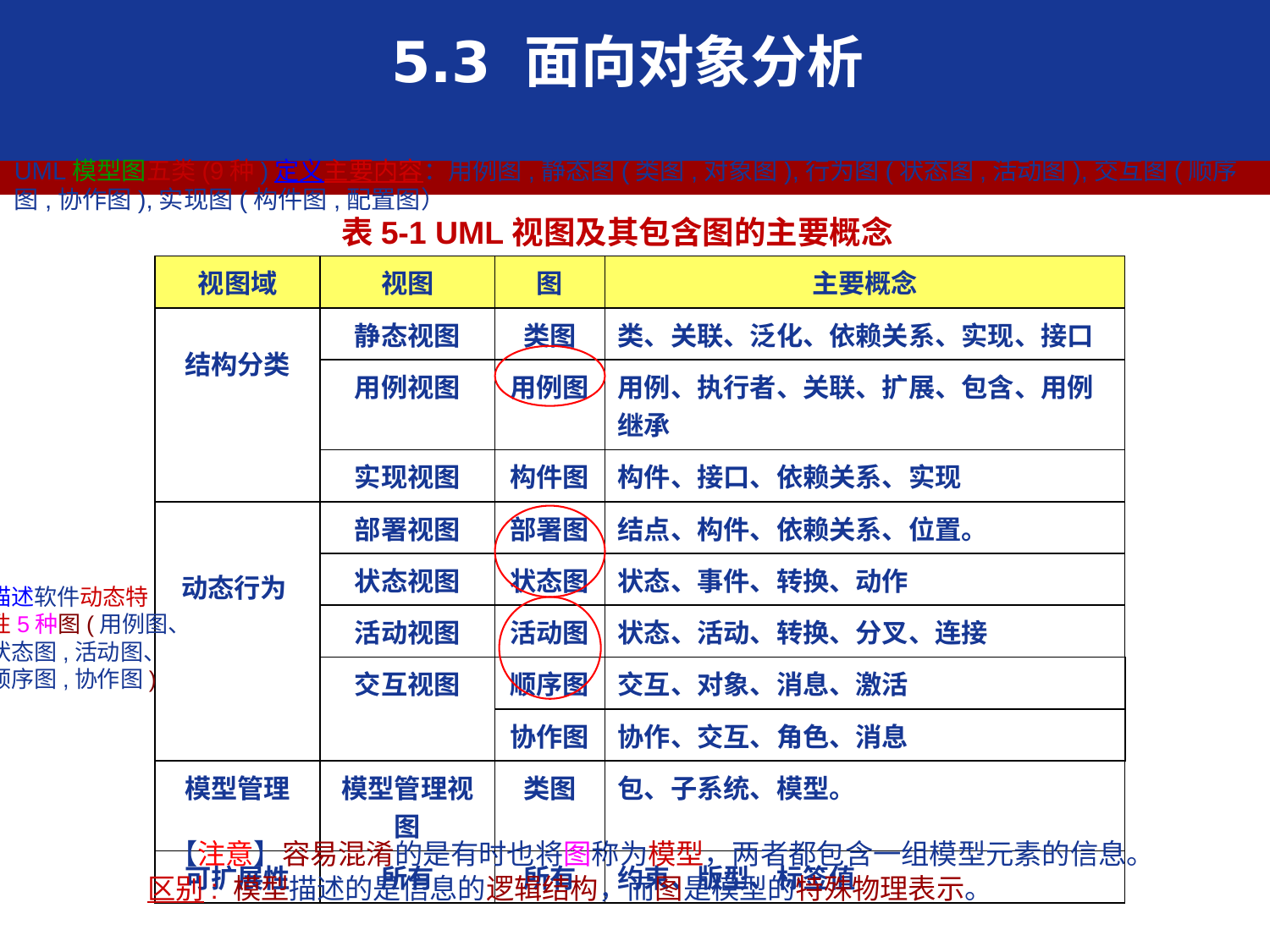

5.3 面向对象分析

UML模型图五类(9种)定义主要内容：用例图,静态图(类图,对象图),行为图(状态图,活动图),交互图(顺序图,协作图),实现图(构件图,配置图）
表5-1 UML视图及其包含图的主要概念
| 视图域 | 视图 | 图 | 主要概念 |
| --- | --- | --- | --- |
| 结构分类 | 静态视图 | 类图 | 类、关联、泛化、依赖关系、实现、接口 |
|  | 用例视图 | 用例图 | 用例、执行者、关联、扩展、包含、用例继承 |
|  | 实现视图 | 构件图 | 构件、接口、依赖关系、实现 |
| 动态行为 | 部署视图 | 部署图 | 结点、构件、依赖关系、位置。 |
|  | 状态视图 | 状态图 | 状态、事件、转换、动作 |
|  | 活动视图 | 活动图 | 状态、活动、转换、分叉、连接 |
|  | 交互视图 | 顺序图 | 交互、对象、消息、激活 |
|  |  | 协作图 | 协作、交互、角色、消息 |
| 模型管理 | 模型管理视图 | 类图 | 包、子系统、模型。 |
| 可扩展性 | 所有 | 所有 | 约束、版型、标签值 |

描述软件动态特
性5种图(用例图、
状态图,活动图、
顺序图,协作图)

  【注意】容易混淆的是有时也将图称为模型，两者都包含一组模型元素的信息。
区别: 模型描述的是信息的逻辑结构，而图是模型的特殊物理表示。